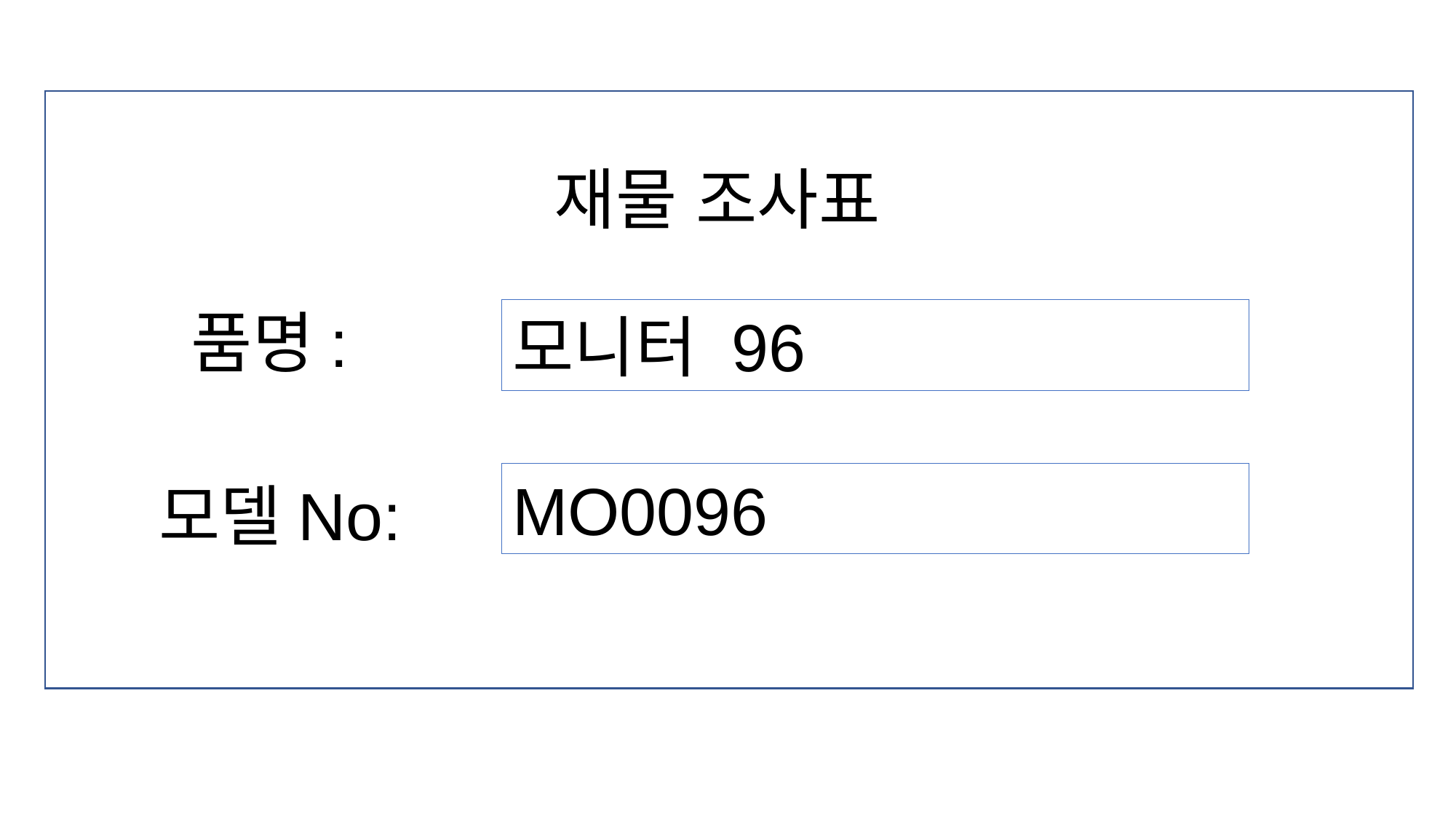

재물 조사표
품명:
모니터 96
MO0096
모델No: